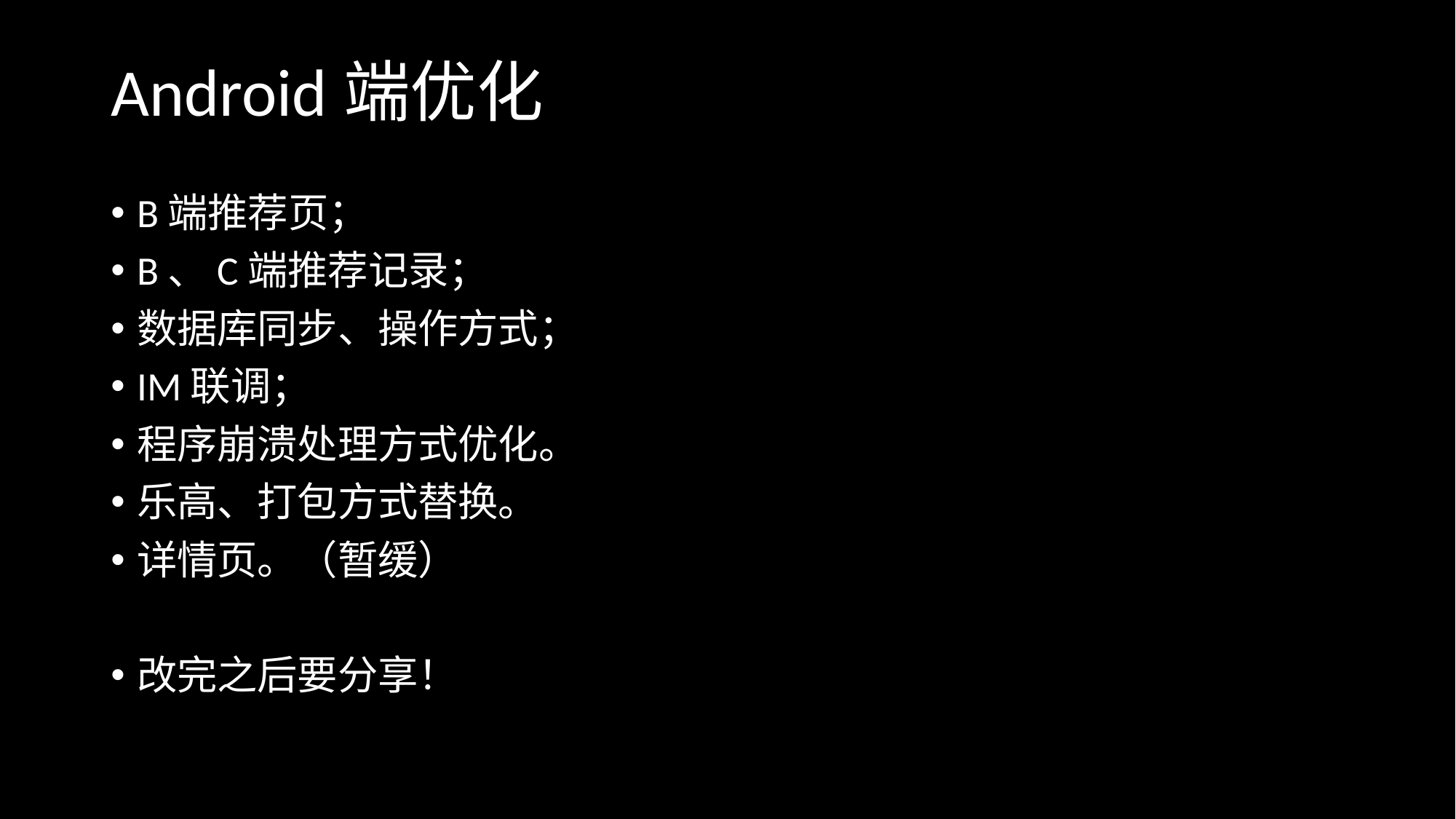

# Android端优化
B端推荐页；
B、C端推荐记录；
数据库同步、操作方式；
IM联调；
程序崩溃处理方式优化。
乐高、打包方式替换。
详情页。（暂缓）

改完之后要分享！